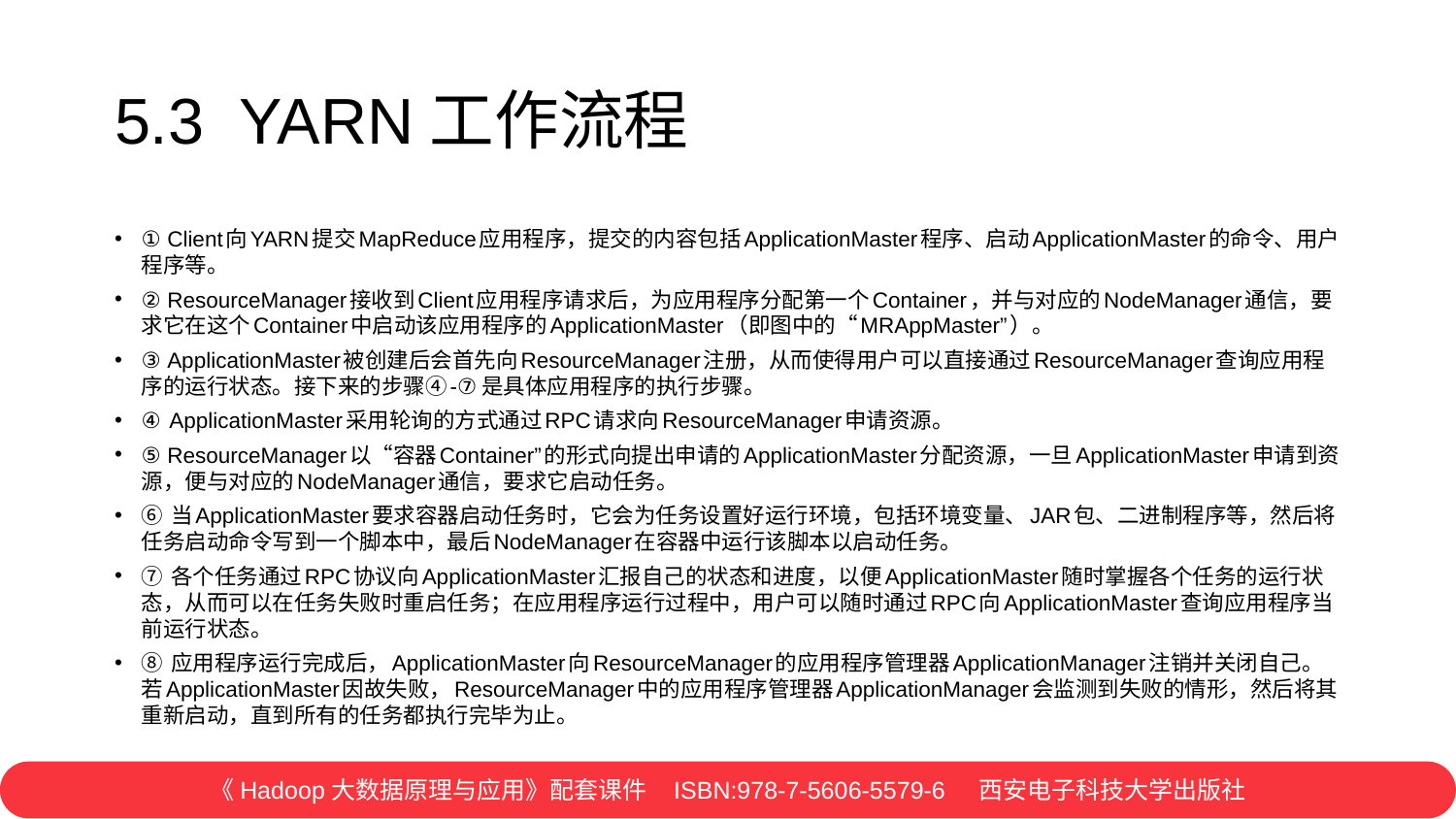

# 5.3  YARN工作流程
① Client向YARN提交MapReduce应用程序，提交的内容包括ApplicationMaster程序、启动ApplicationMaster的命令、用户程序等。
② ResourceManager接收到Client应用程序请求后，为应用程序分配第一个Container，并与对应的NodeManager通信，要求它在这个Container中启动该应用程序的ApplicationMaster（即图中的“MRAppMaster”）。
③ ApplicationMaster被创建后会首先向ResourceManager注册，从而使得用户可以直接通过ResourceManager查询应用程序的运行状态。接下来的步骤④-⑦是具体应用程序的执行步骤。
④ ApplicationMaster采用轮询的方式通过RPC请求向ResourceManager申请资源。
⑤ ResourceManager以“容器Container”的形式向提出申请的ApplicationMaster分配资源，一旦ApplicationMaster申请到资源，便与对应的NodeManager通信，要求它启动任务。
⑥ 当ApplicationMaster要求容器启动任务时，它会为任务设置好运行环境，包括环境变量、JAR包、二进制程序等，然后将任务启动命令写到一个脚本中，最后NodeManager在容器中运行该脚本以启动任务。
⑦ 各个任务通过RPC协议向ApplicationMaster汇报自己的状态和进度，以便ApplicationMaster随时掌握各个任务的运行状态，从而可以在任务失败时重启任务；在应用程序运行过程中，用户可以随时通过RPC向ApplicationMaster查询应用程序当前运行状态。
⑧ 应用程序运行完成后，ApplicationMaster向ResourceManager的应用程序管理器ApplicationManager注销并关闭自己。若ApplicationMaster因故失败，ResourceManager中的应用程序管理器ApplicationManager会监测到失败的情形，然后将其重新启动，直到所有的任务都执行完毕为止。